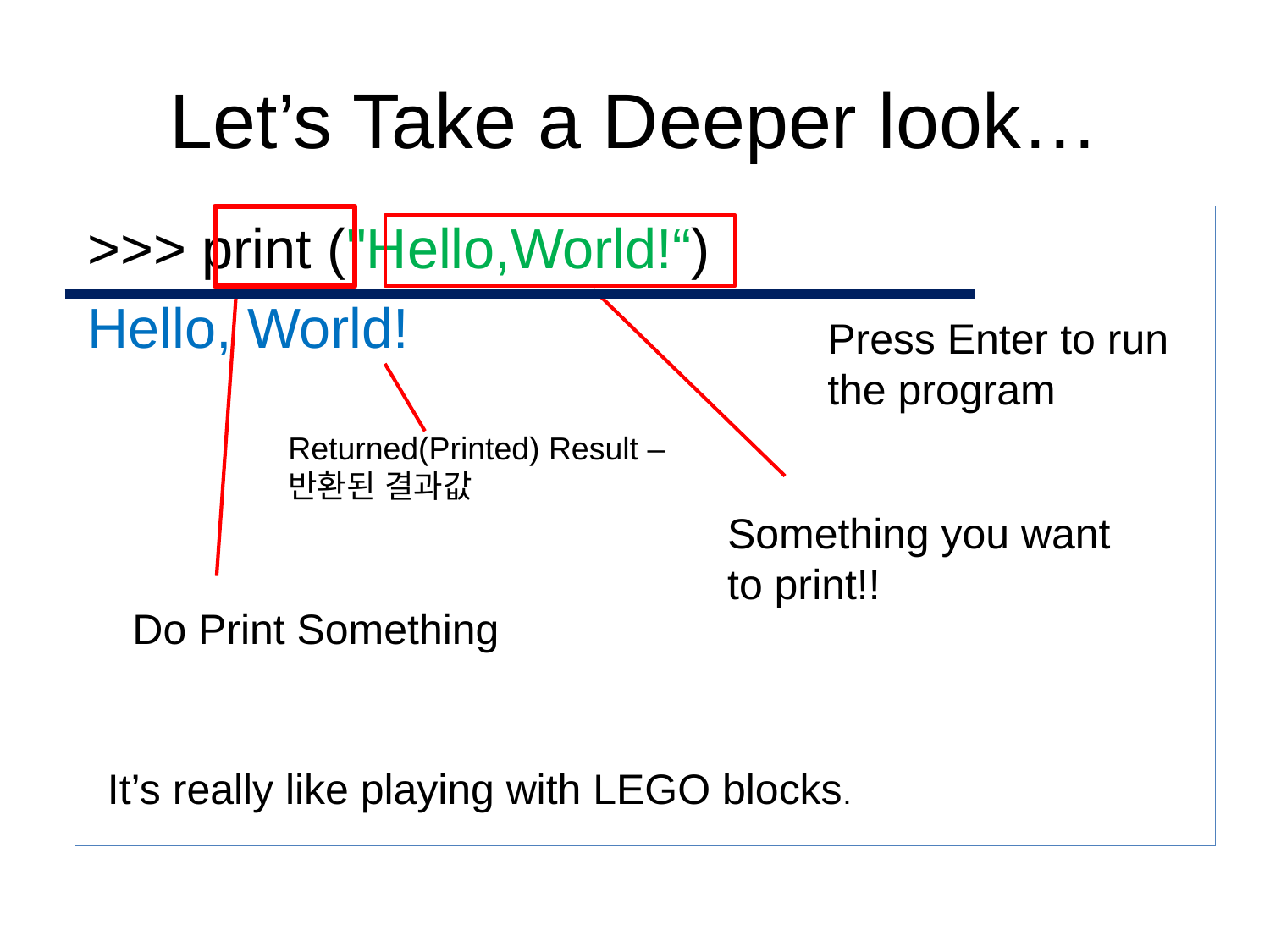

# Let’s Take a Deeper look…
>>> print ("Hello,World!“)
Hello, World!

Do Print Something

Something you want to print!!
Press Enter to run the program
Returned(Printed) Result – 반환된 결과값
It’s really like playing with LEGO blocks.